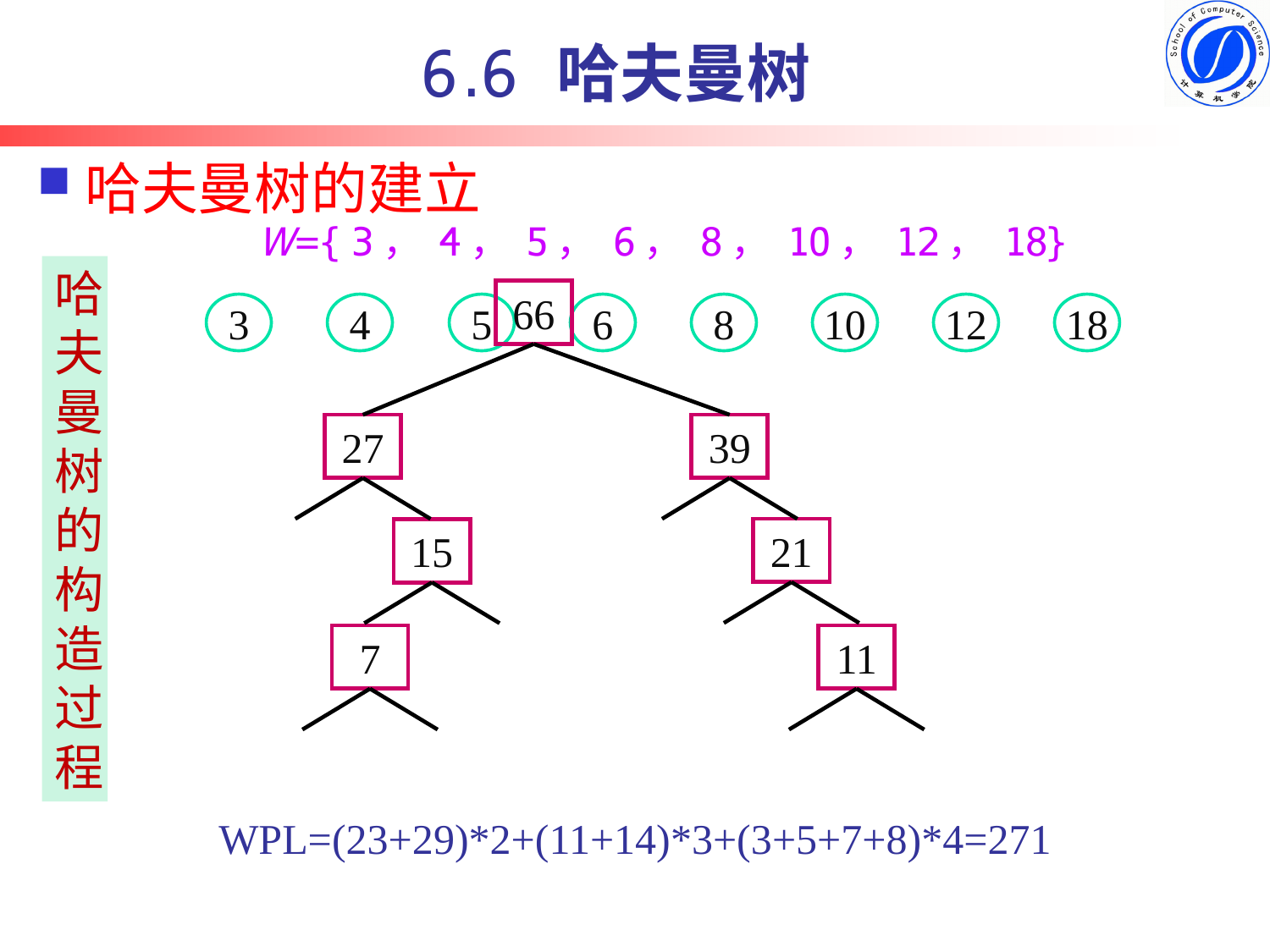

6.6 哈夫曼树
# 哈夫曼树的建立
W={ 3， 4， 5， 6， 8， 10， 12， 18}
哈夫曼树的构造过程
66
3
4
5
6
8
10
12
18
27
39
21
15
7
11
WPL=(23+29)*2+(11+14)*3+(3+5+7+8)*4=271